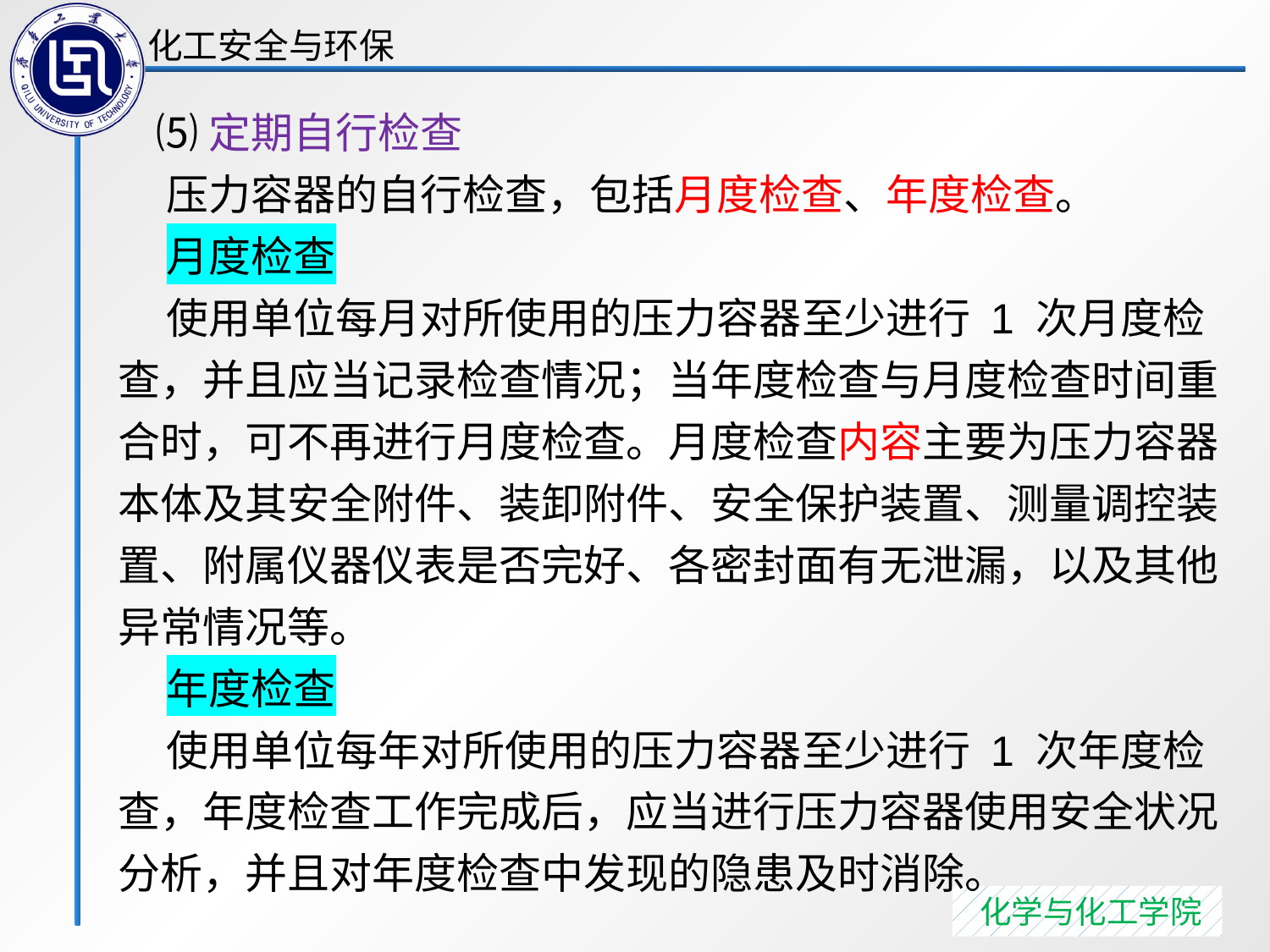

⑸定期自行检查
    压力容器的自行检查，包括月度检查、年度检查。
    月度检查
    使用单位每月对所使用的压力容器至少进行 1 次月度检查，并且应当记录检查情况；当年度检查与月度检查时间重合时，可不再进行月度检查。月度检查内容主要为压力容器本体及其安全附件、装卸附件、安全保护装置、测量调控装置、附属仪器仪表是否完好、各密封面有无泄漏，以及其他异常情况等。
    年度检查
    使用单位每年对所使用的压力容器至少进行 1 次年度检查，年度检查工作完成后，应当进行压力容器使用安全状况分析，并且对年度检查中发现的隐患及时消除。